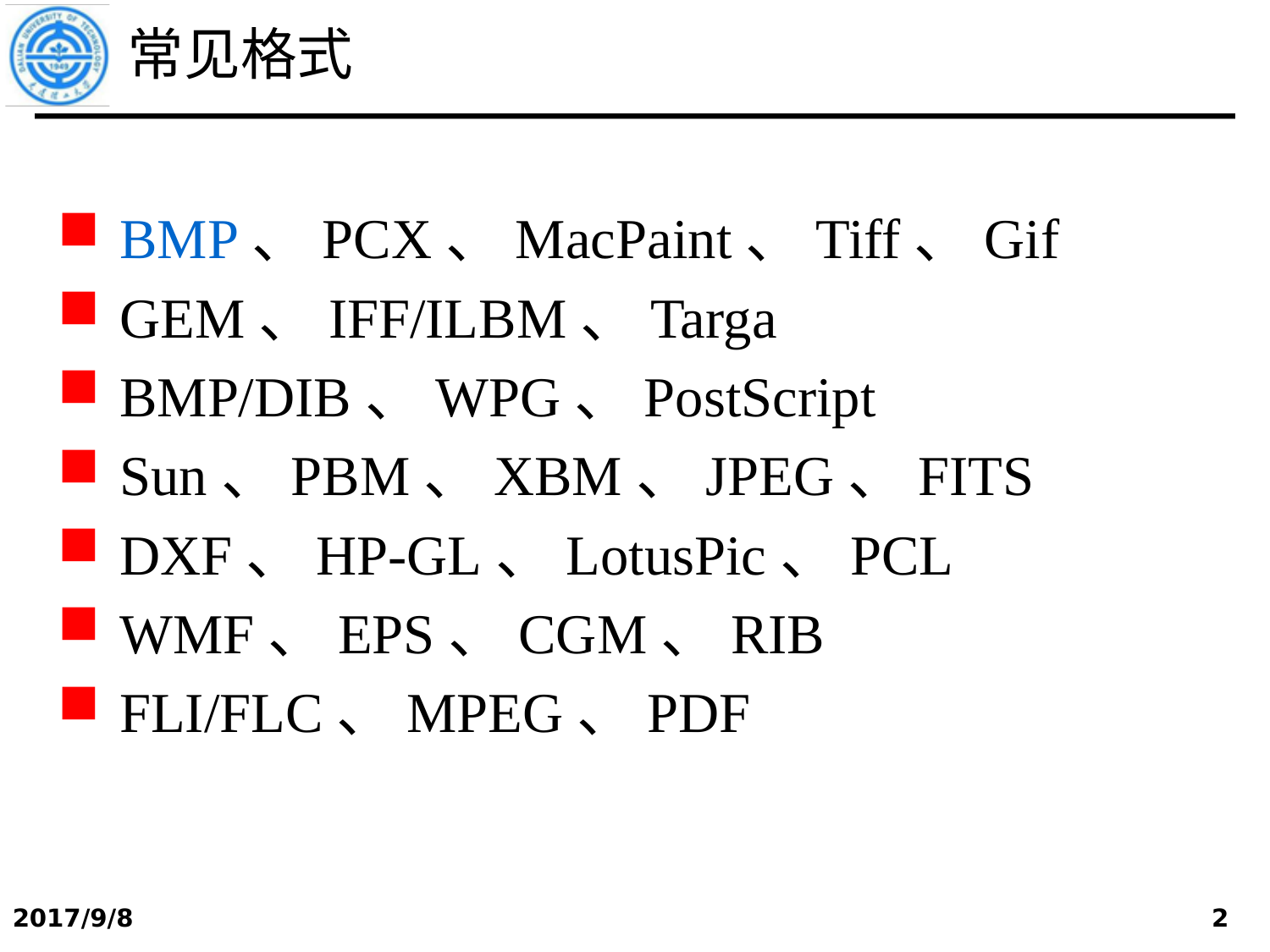

# 常见格式
 BMP、PCX、MacPaint、Tiff、Gif
 GEM、IFF/ILBM、Targa
 BMP/DIB、WPG、PostScript
 Sun、PBM、XBM、JPEG、FITS
 DXF、HP-GL、LotusPic、PCL
 WMF、EPS、CGM、RIB
 FLI/FLC、MPEG、PDF